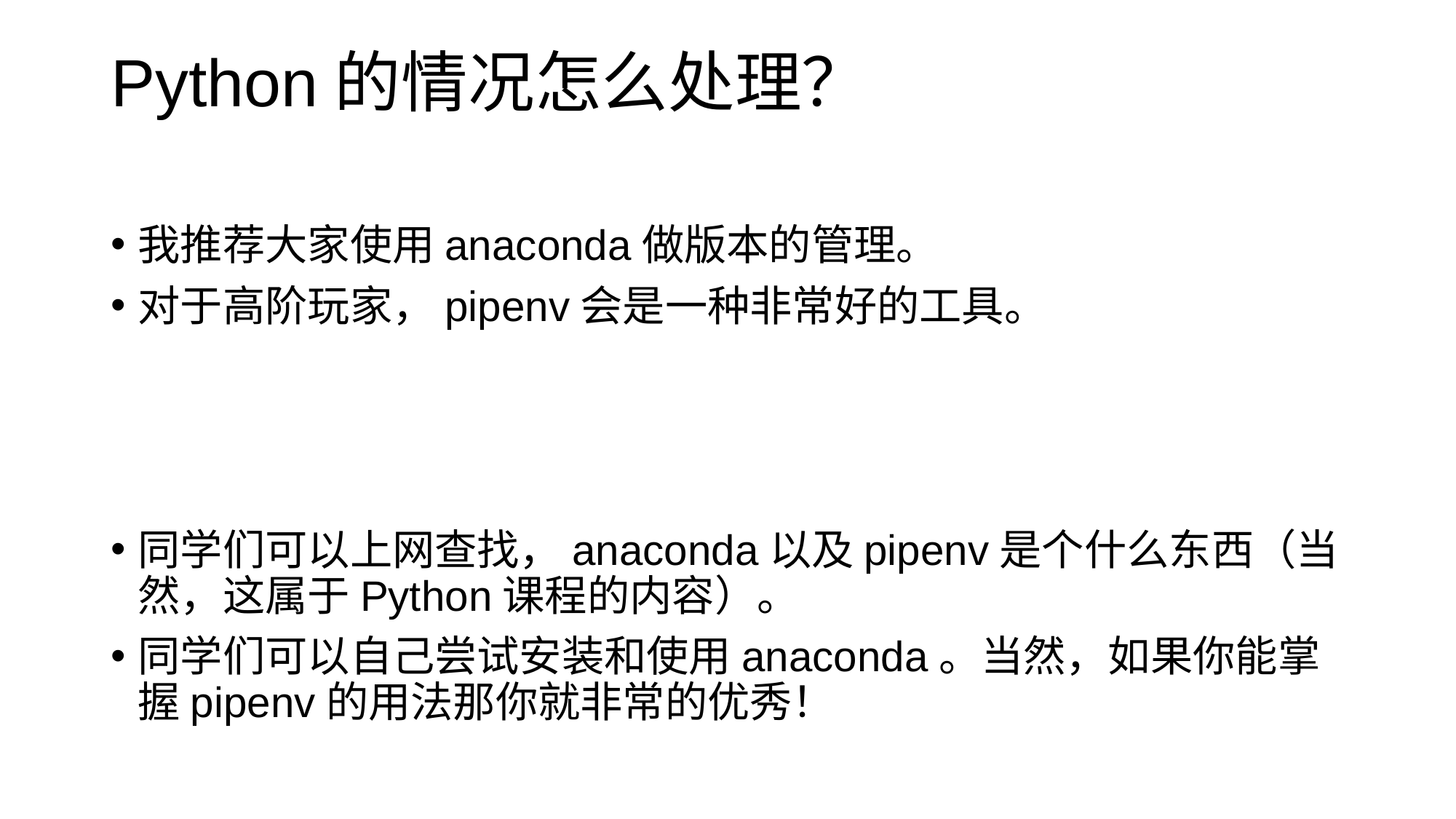

# Python的情况怎么处理？
我推荐大家使用anaconda做版本的管理。
对于高阶玩家，pipenv会是一种非常好的工具。

同学们可以上网查找，anaconda以及pipenv是个什么东西（当然，这属于Python课程的内容）。
同学们可以自己尝试安装和使用anaconda。当然，如果你能掌握pipenv的用法那你就非常的优秀！